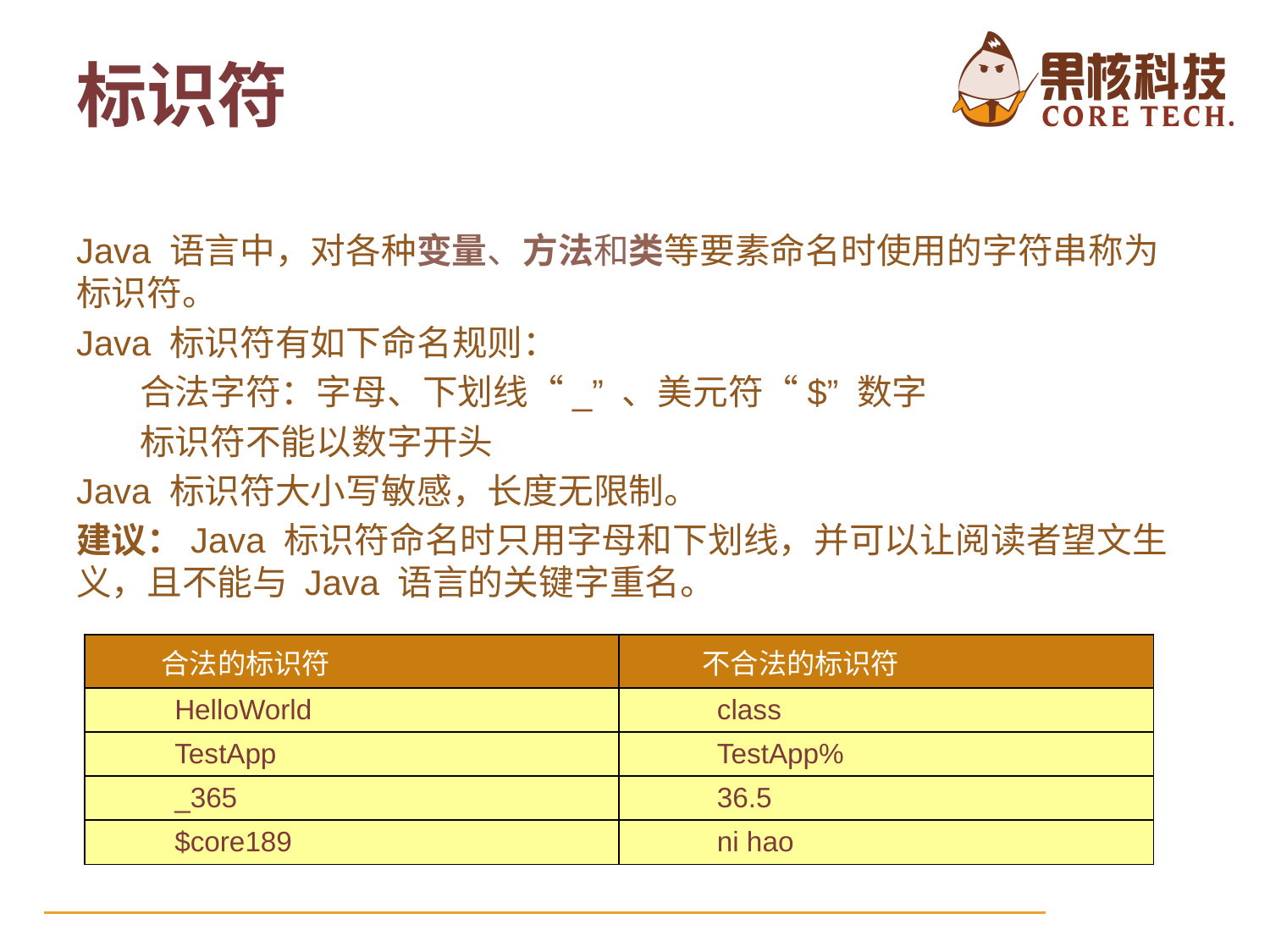

# 标识符
Java 语言中，对各种变量、方法和类等要素命名时使用的字符串称为标识符。
Java 标识符有如下命名规则：
合法字符：字母、下划线“_” 、美元符“$” 数字
标识符不能以数字开头
Java 标识符大小写敏感，长度无限制。
建议：Java 标识符命名时只用字母和下划线，并可以让阅读者望文生义，且不能与 Java 语言的关键字重名。

| 合法的标识符 | 不合法的标识符 |
| --- | --- |
| HelloWorld | class |
| TestApp | TestApp% |
| \_365 | 36.5 |
| $core189 | ni hao |